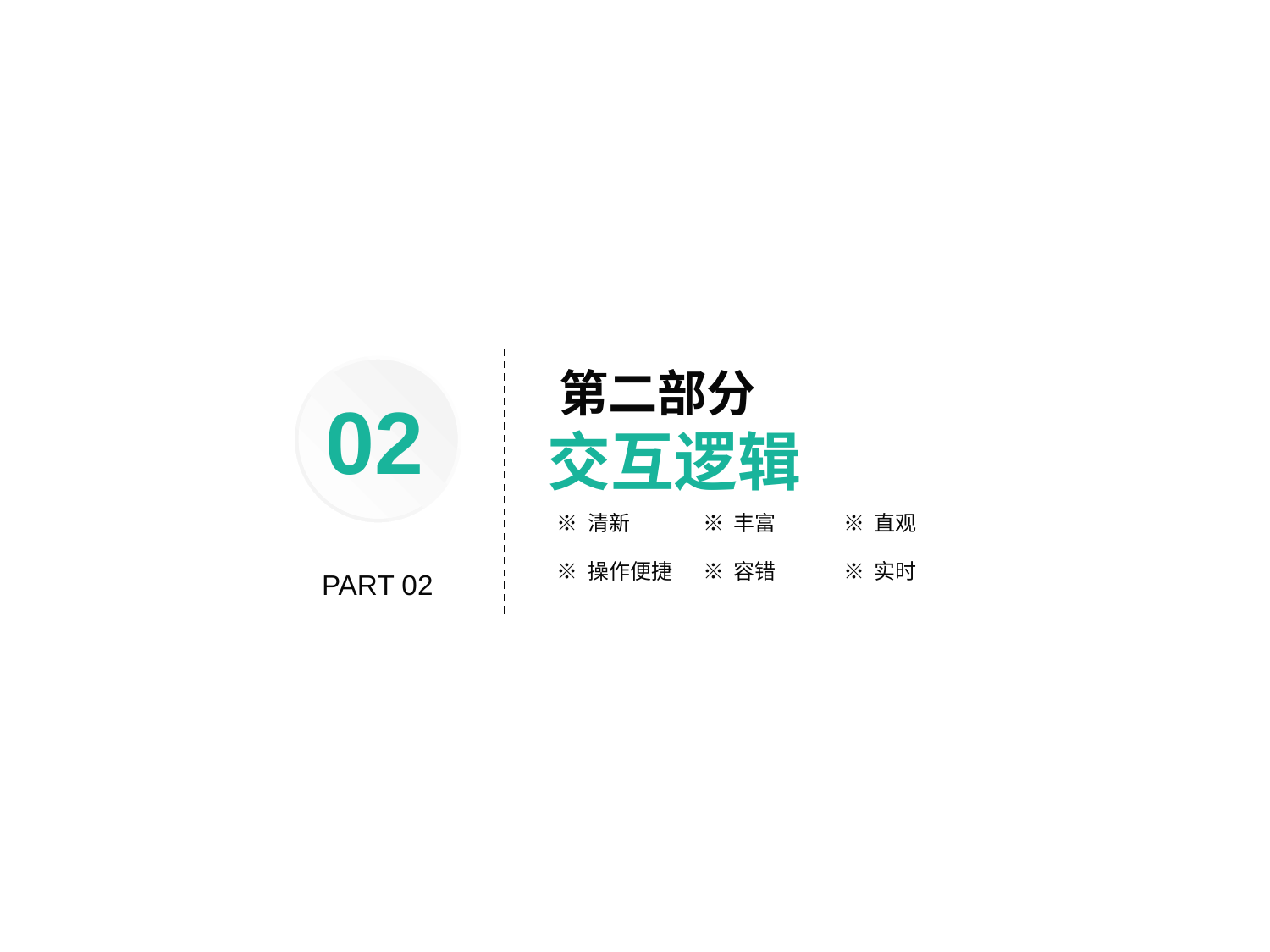

第二部分
交互逻辑

02
※ 清新
※ 丰富
※ 直观
※ 操作便捷
※ 容错
※ 实时
PART 02